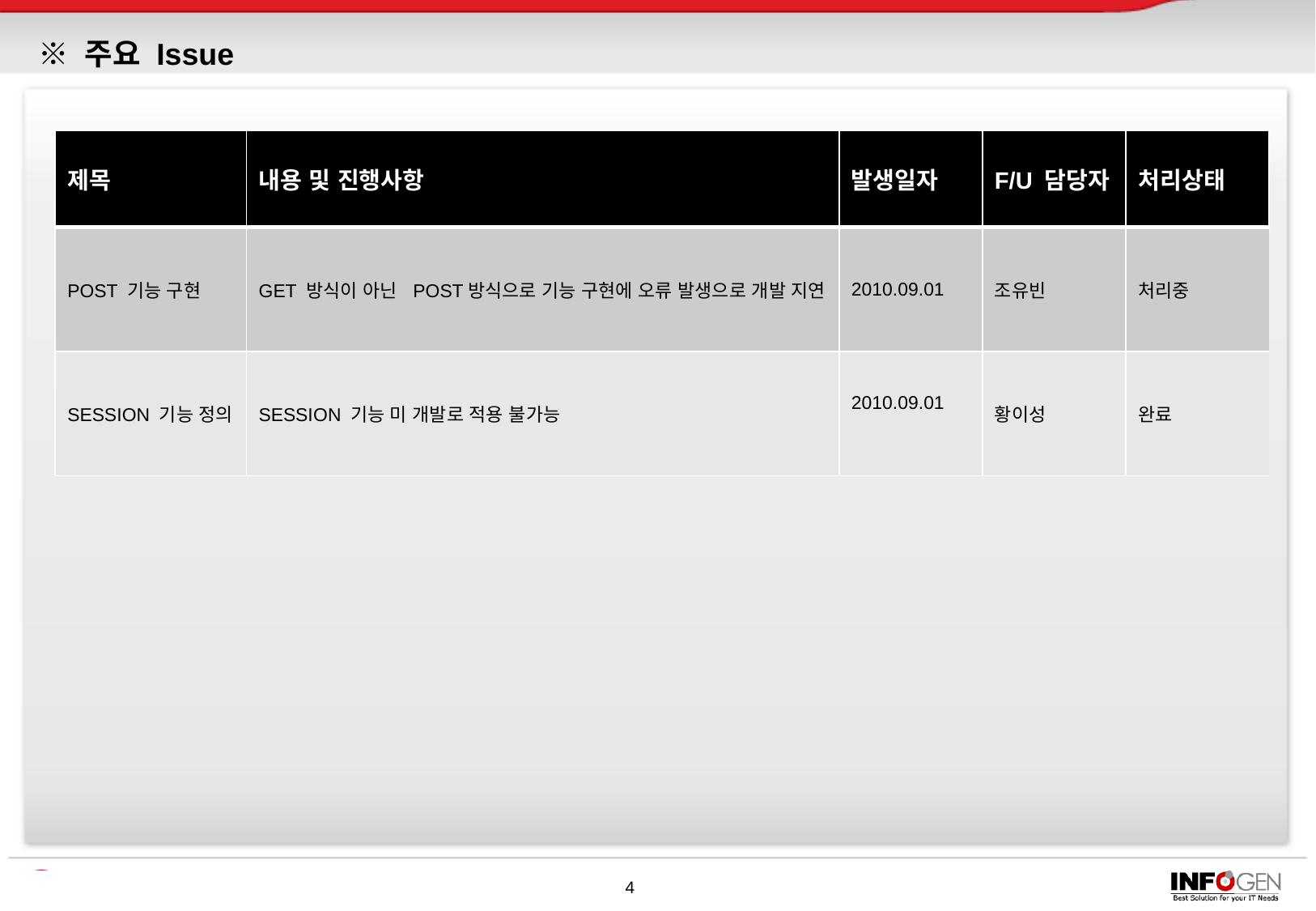

# ※ 주요 Issue
| 제목 | 내용 및 진행사항 | 발생일자 | F/U 담당자 | 처리상태 |
| --- | --- | --- | --- | --- |
| POST 기능 구현 | GET 방식이 아닌 POST방식으로 기능 구현에 오류 발생으로 개발 지연 | 2010.09.01 | 조유빈 | 처리중 |
| SESSION 기능 정의 | SESSION 기능 미 개발로 적용 불가능 | 2010.09.01 | 황이성 | 완료 |